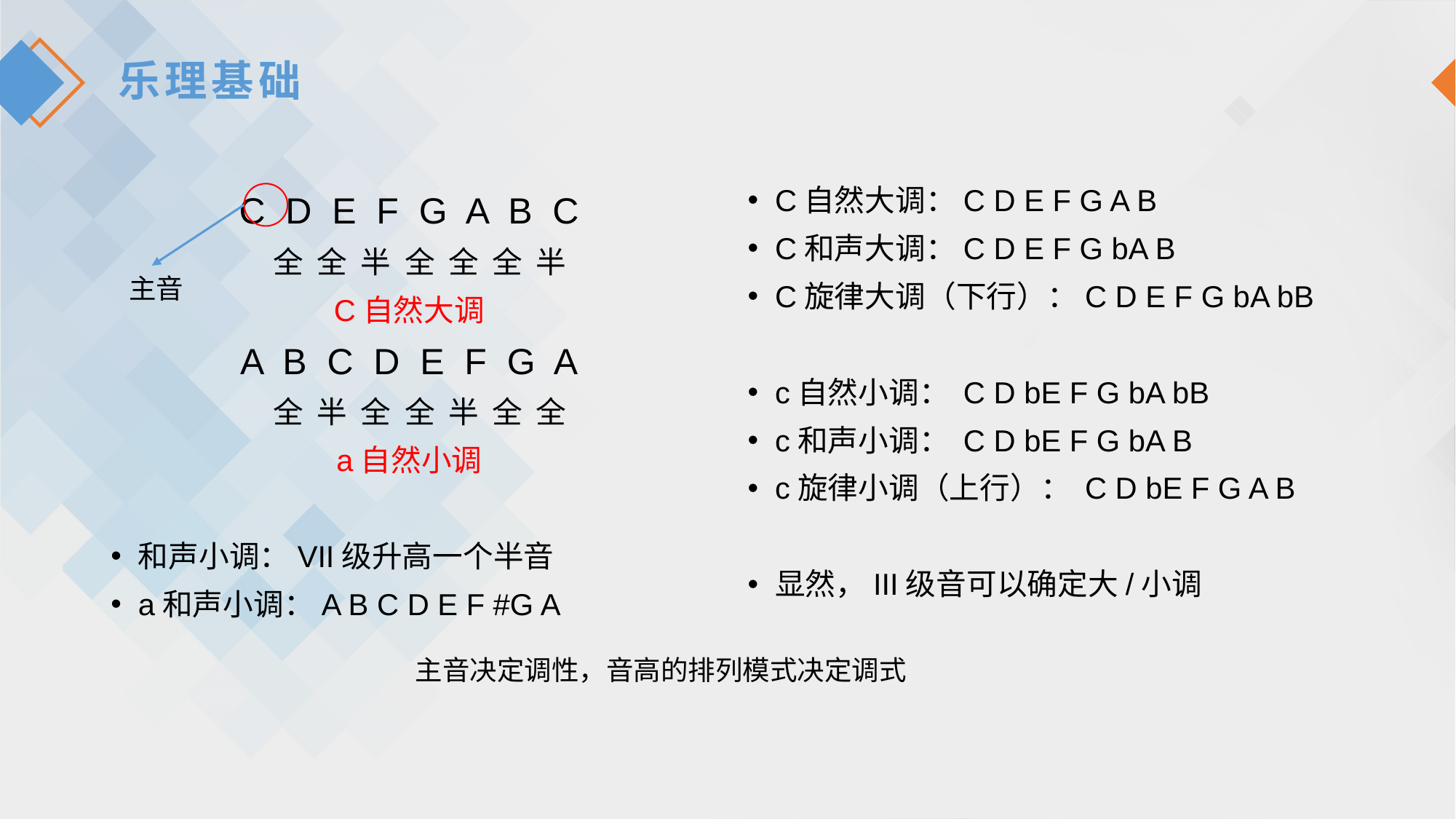

乐理基础

C  D  E  F  G  A  B  C
  全  全  半  全  全  全  半
C自然大调
A  B  C  D  E  F  G  A
  全  半  全  全  半  全  全
a自然小调

和声小调：VII级升高一个半音
a和声小调：A B C D E F #G A

C自然大调：C D E F G A B
C和声大调：C D E F G bA B
C旋律大调（下行）：C D E F G bA bB

c自然小调： C D bE F G bA bB
c和声小调： C D bE F G bA B
c旋律小调（上行）： C D bE F G A B

显然，III级音可以确定大/小调

主音
主音决定调性，音高的排列模式决定调式